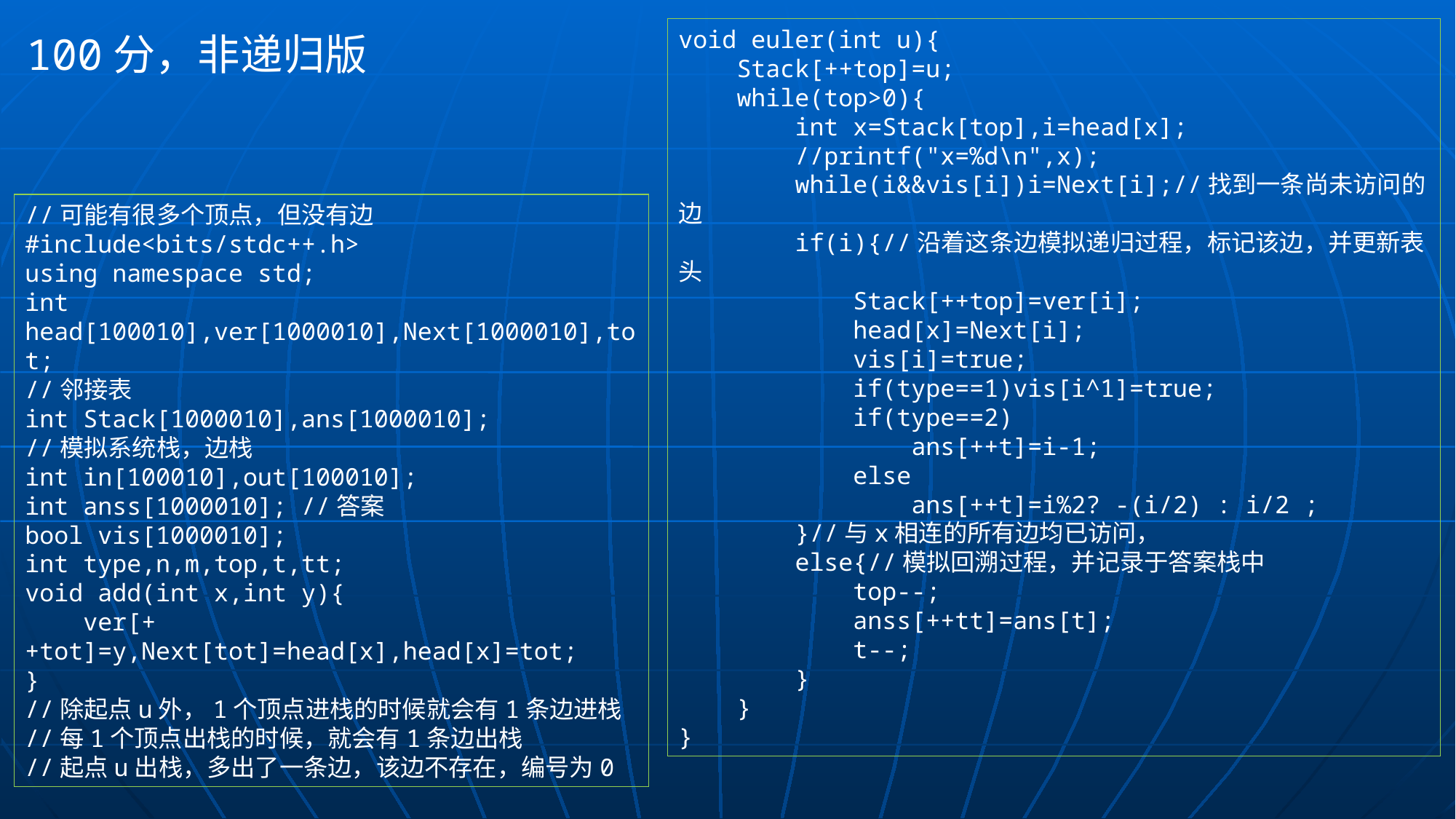

void euler(int u){
    Stack[++top]=u;
    while(top>0){
        int x=Stack[top],i=head[x];
        //printf("x=%d\n",x);
        while(i&&vis[i])i=Next[i];//找到一条尚未访问的边
        if(i){//沿着这条边模拟递归过程，标记该边，并更新表头
            Stack[++top]=ver[i];
            head[x]=Next[i];
            vis[i]=true;
            if(type==1)vis[i^1]=true;
            if(type==2)
                ans[++t]=i-1;
            else
                ans[++t]=i%2? -(i/2) : i/2 ;
        }//与x相连的所有边均已访问，
        else{//模拟回溯过程，并记录于答案栈中
            top--;
            anss[++tt]=ans[t];
            t--;
        }
    }
}
100分，非递归版
//可能有很多个顶点，但没有边
#include<bits/stdc++.h>
using namespace std;
int head[100010],ver[1000010],Next[1000010],tot;
//邻接表
int Stack[1000010],ans[1000010];
//模拟系统栈，边栈
int in[100010],out[100010];
int anss[1000010]; //答案
bool vis[1000010];
int type,n,m,top,t,tt;
void add(int x,int y){
    ver[++tot]=y,Next[tot]=head[x],head[x]=tot;
}
//除起点u外，1个顶点进栈的时候就会有1条边进栈
//每1个顶点出栈的时候，就会有1条边出栈
//起点u出栈，多出了一条边，该边不存在，编号为0